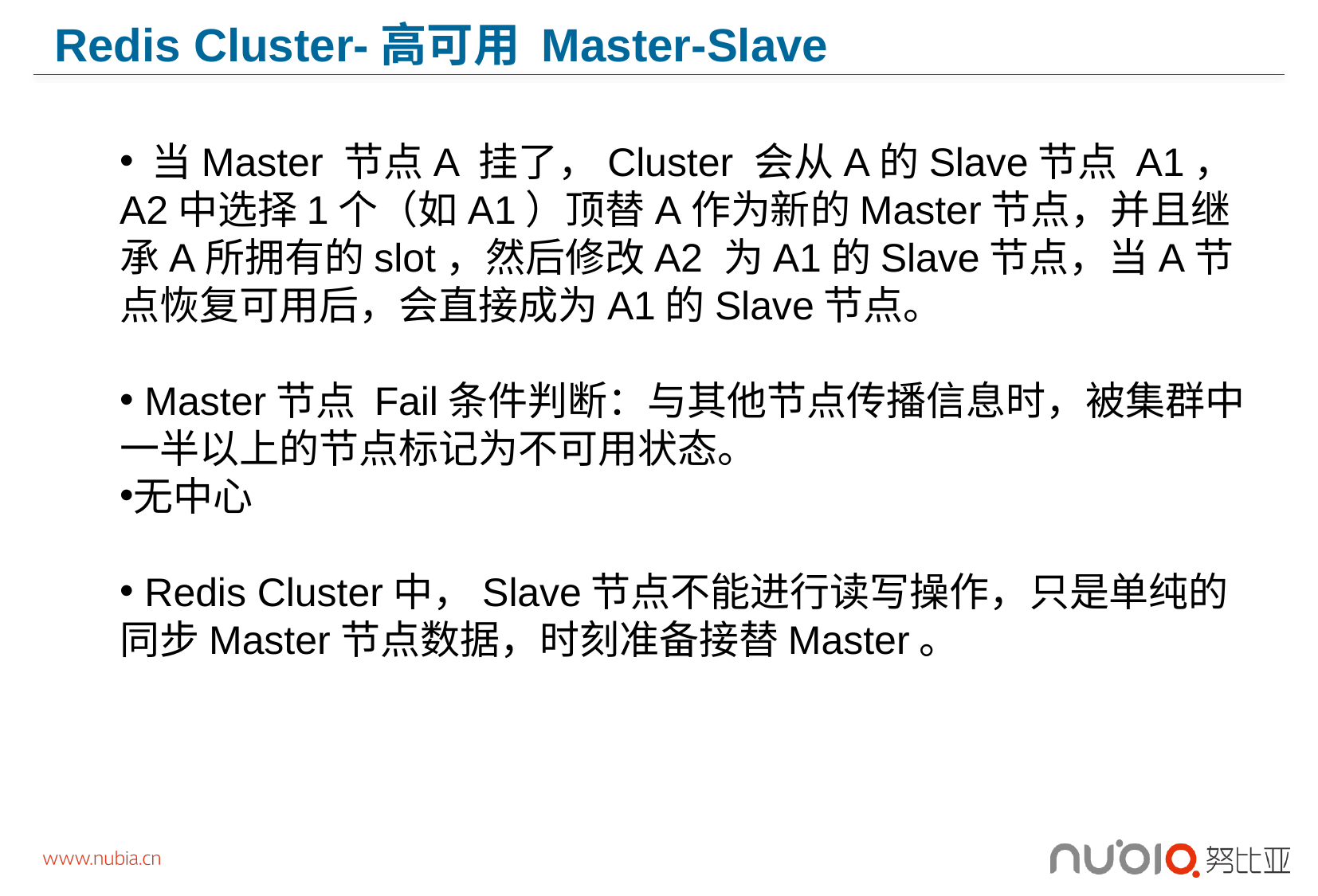

# Redis Cluster-高可用 Master-Slave
 当Master 节点A 挂了，Cluster 会从A的Slave节点 A1，A2中选择1个（如A1）顶替A作为新的Master节点，并且继承A所拥有的slot，然后修改A2 为A1的Slave节点，当A节点恢复可用后，会直接成为A1的Slave节点。

 Master节点 Fail条件判断：与其他节点传播信息时，被集群中一半以上的节点标记为不可用状态。
无中心

 Redis Cluster中，Slave节点不能进行读写操作，只是单纯的同步Master节点数据，时刻准备接替Master。